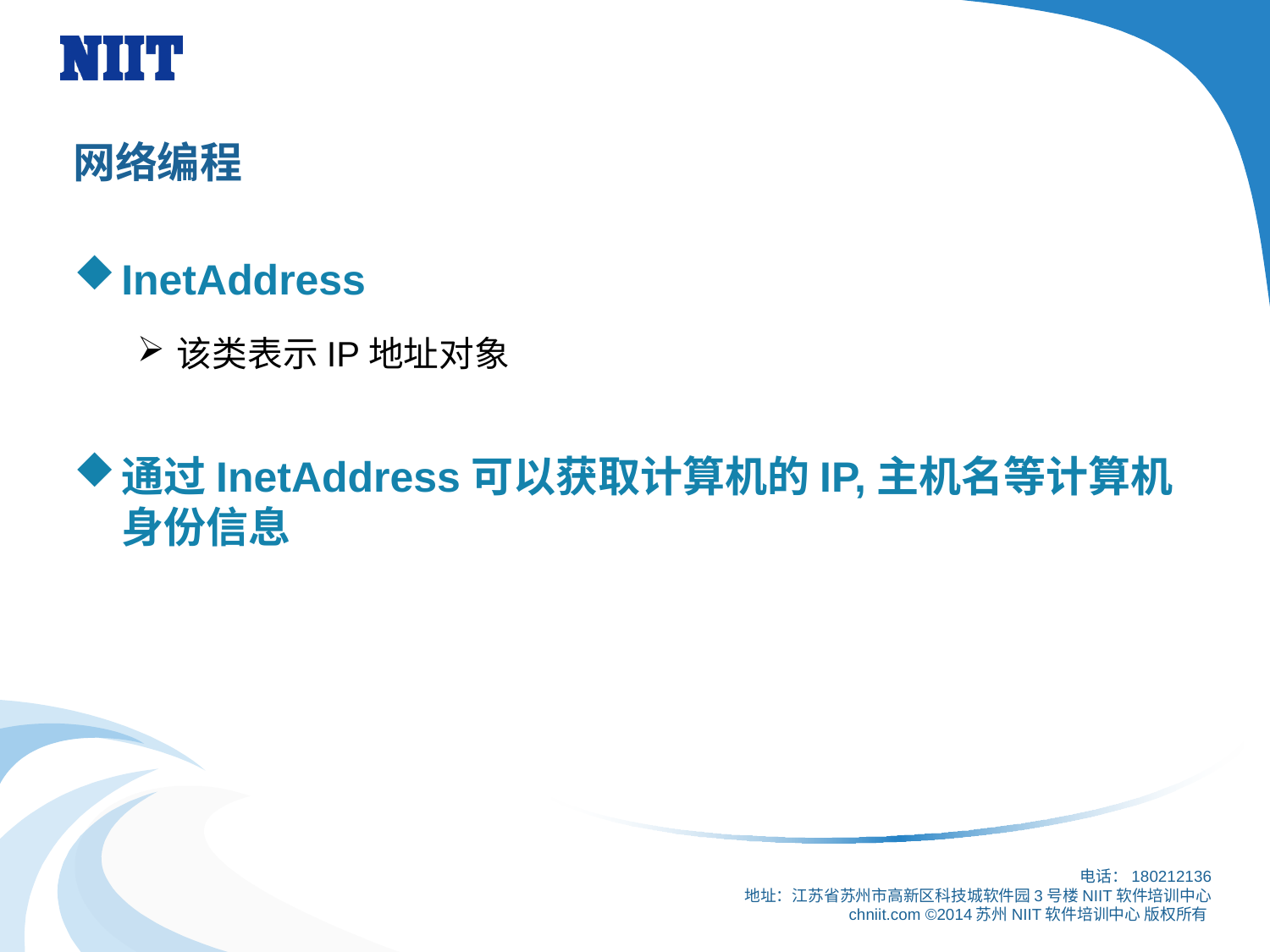

# 网络编程
InetAddress
该类表示IP地址对象

通过InetAddress可以获取计算机的IP,主机名等计算机身份信息